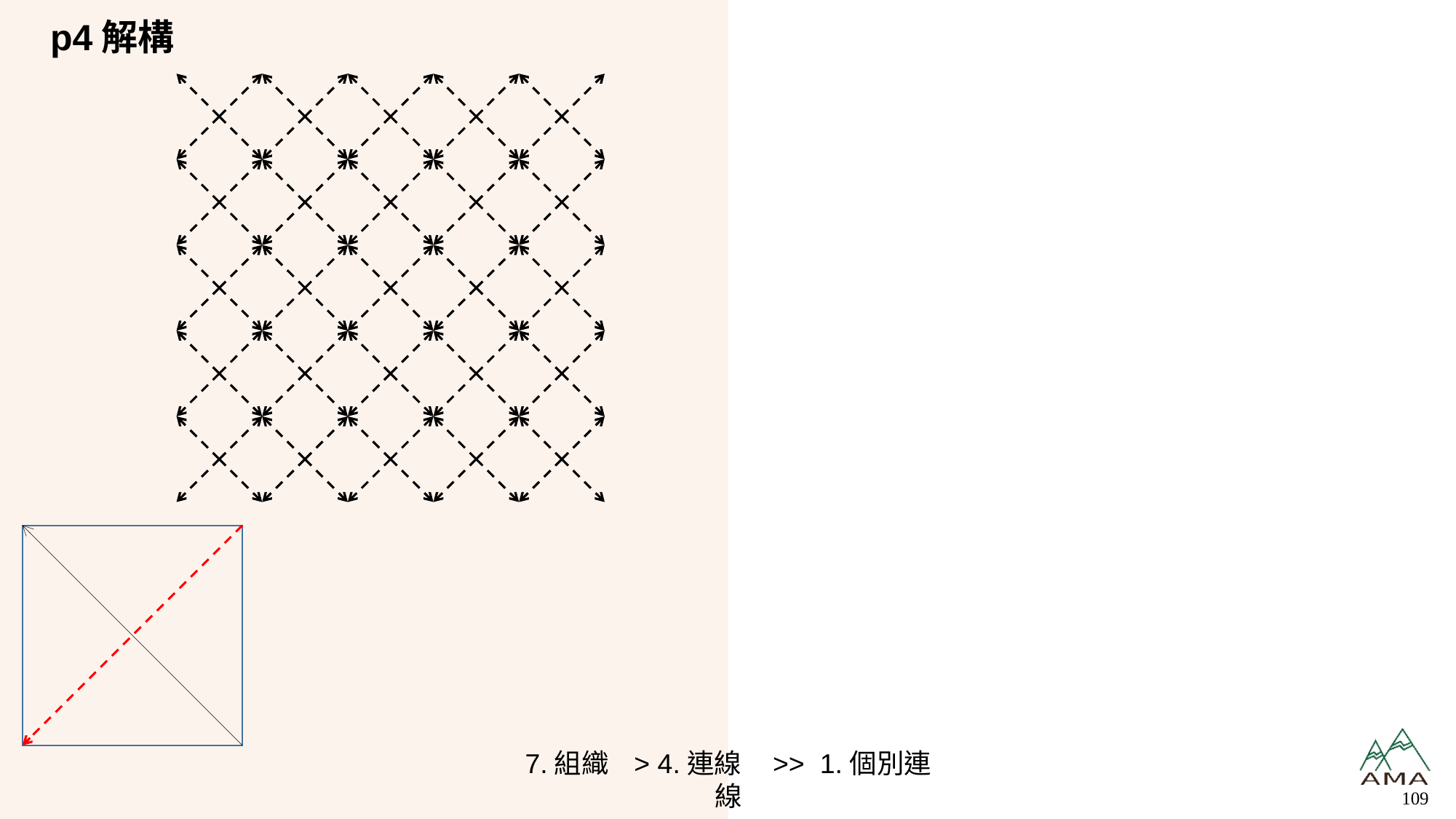

# p4解構

7.組織   > 4.連線    >>  1.個別連線
109